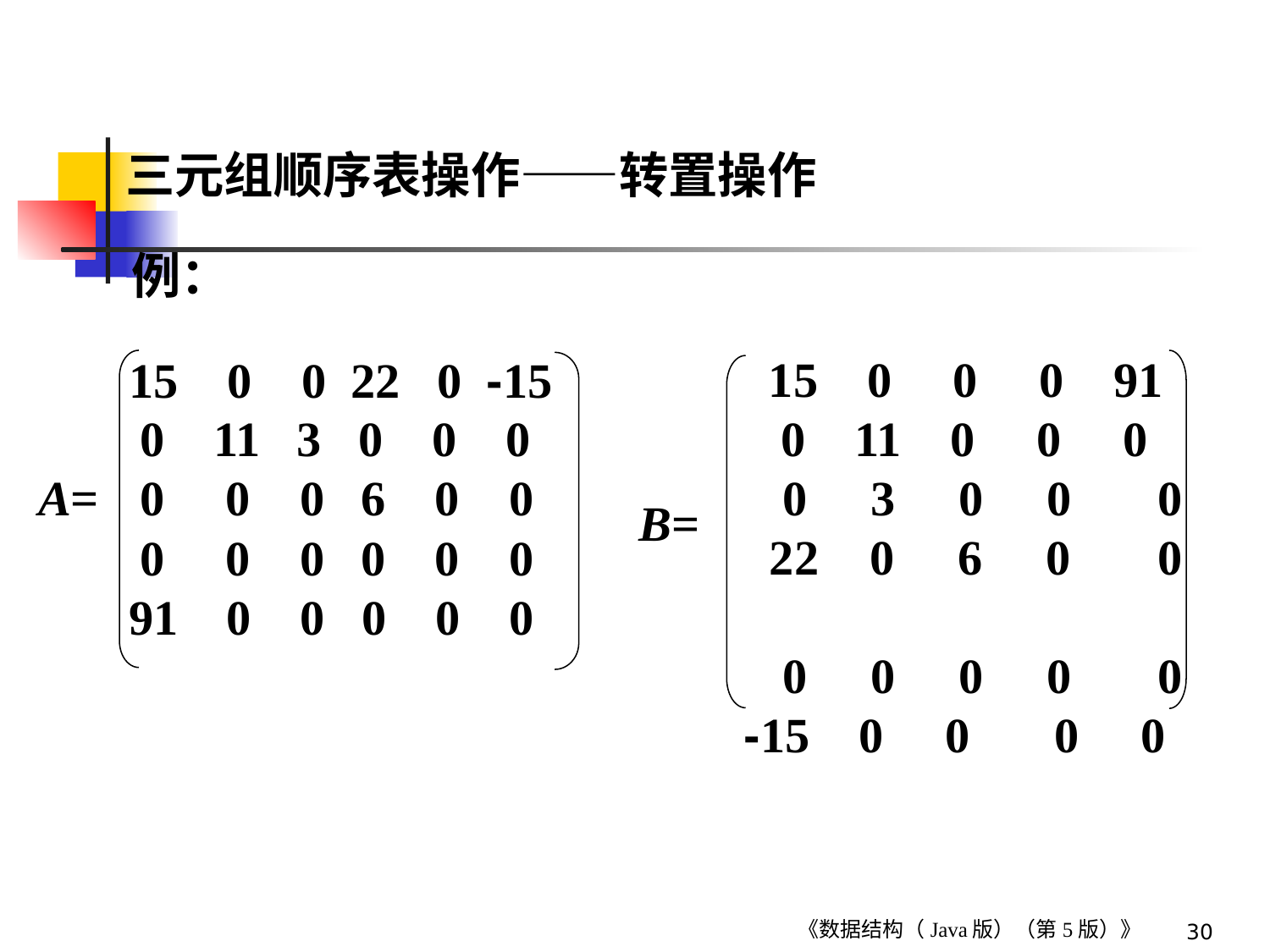

一、三元组顺序表
三元组顺序表操作——转置操作
例：
  15    0     0     0    91
   0    11    0     0     0
   0     3     0     0　 0
  22    0     6     0 　0
   0     0     0     0　 0
-15    0     0　 0     0

B=
15    0    0  22   0  -15
 0    11   3   0    0    0
 0     0    0   6    0    0
 0     0    0   0    0    0
91    0    0   0    0    0

A=
《数据结构（Java版）（第5版）》
30